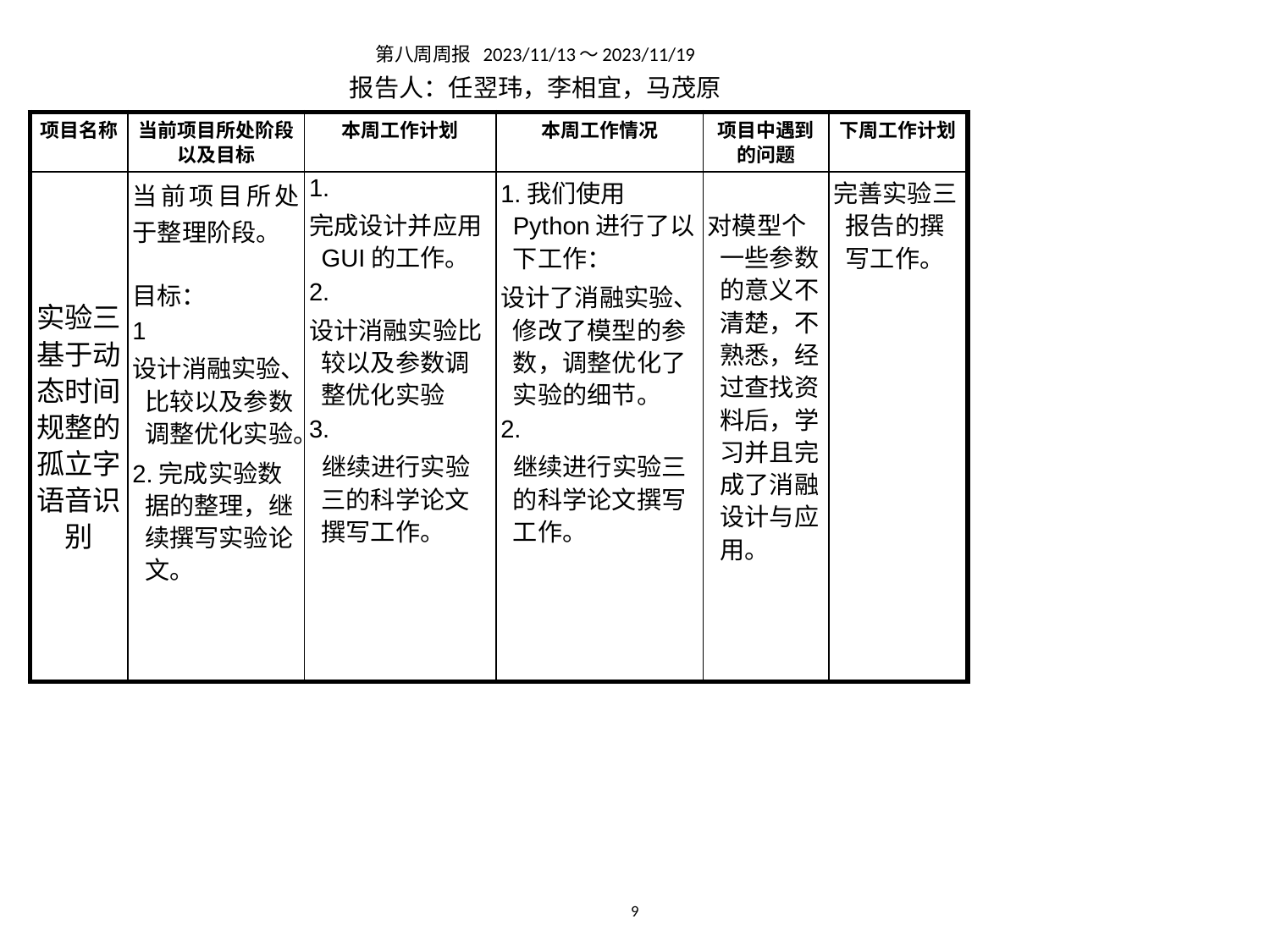

第八周周报  2023/11/13～2023/11/19
报告人：任翌玮，李相宜，马茂原
| 项目名称 | 当前项目所处阶段以及目标 | 本周工作计划 | 本周工作情况 | 项目中遇到的问题 | 下周工作计划 |
| --- | --- | --- | --- | --- | --- |
| 实验三 基于动态时间规整的孤立字语音识别 | 当前项目所处于整理阶段。 目标： 1 设计消融实验、比较以及参数调整优化实验。 2.完成实验数据的整理，继续撰写实验论文。 | 1. 完成设计并应用GUI的工作。 2. 设计消融实验比较以及参数调整优化实验 3. 继续进行实验三的科学论文撰写工作。 | 1.我们使用Python进行了以下工作： 设计了消融实验、修改了模型的参数，调整优化了实验的细节。 2. 继续进行实验三的科学论文撰写工作。 | 对模型个一些参数的意义不清楚，不熟悉，经过查找资料后，学习并且完成了消融设计与应用。 | 完善实验三报告的撰写工作。 |
9
9